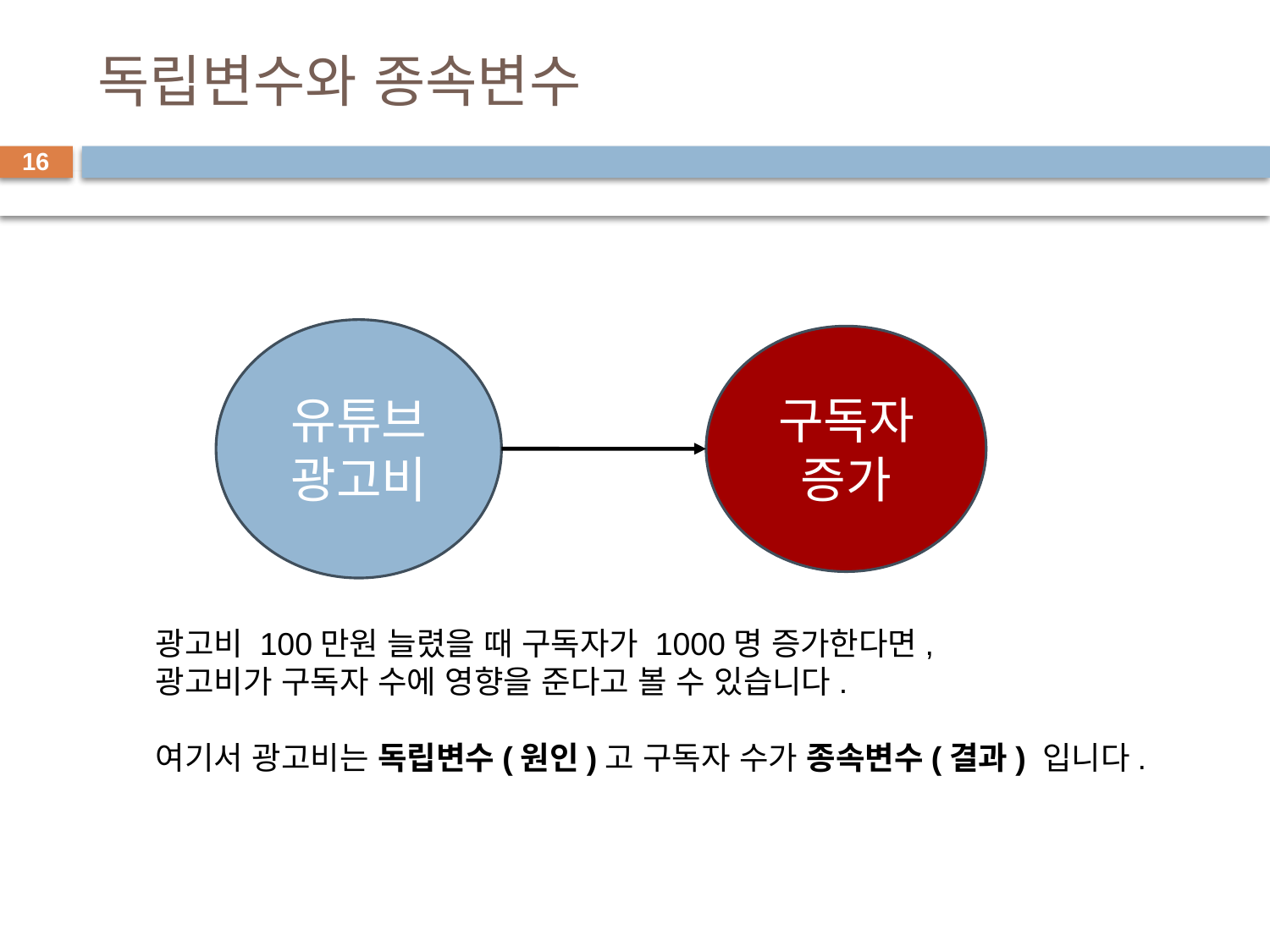

# 독립변수와 종속변수
16
유튜브광고비
구독자 증가
광고비 100만원 늘렸을 때 구독자가 1000명 증가한다면,
광고비가 구독자 수에 영향을 준다고 볼 수 있습니다.

여기서 광고비는 독립변수(원인)고 구독자 수가 종속변수(결과) 입니다.